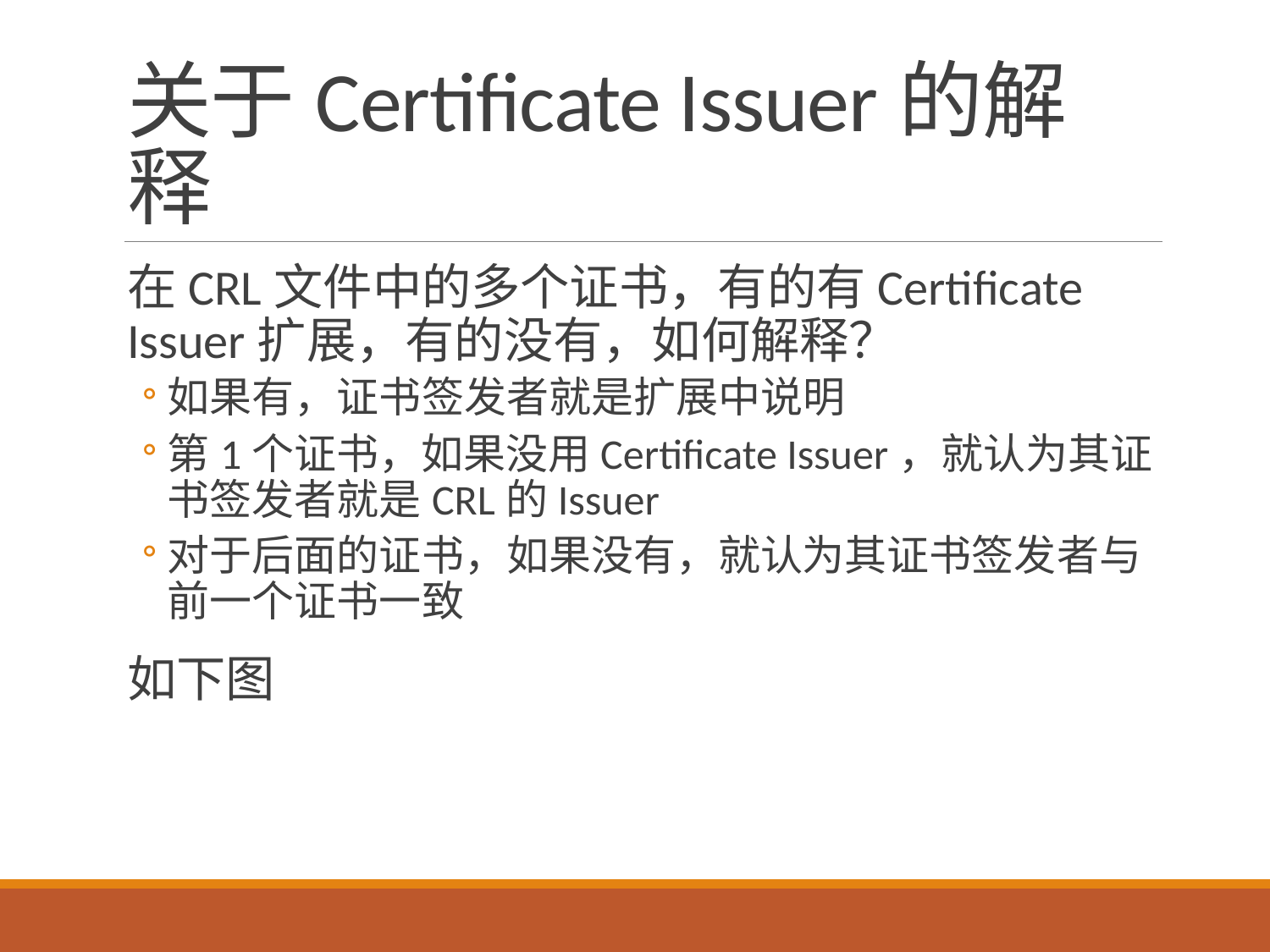

# 关于Certificate Issuer的解释
在CRL文件中的多个证书，有的有Certificate Issuer扩展，有的没有，如何解释？
如果有，证书签发者就是扩展中说明
第1个证书，如果没用Certificate Issuer，就认为其证书签发者就是CRL的Issuer
对于后面的证书，如果没有，就认为其证书签发者与前一个证书一致
如下图
56